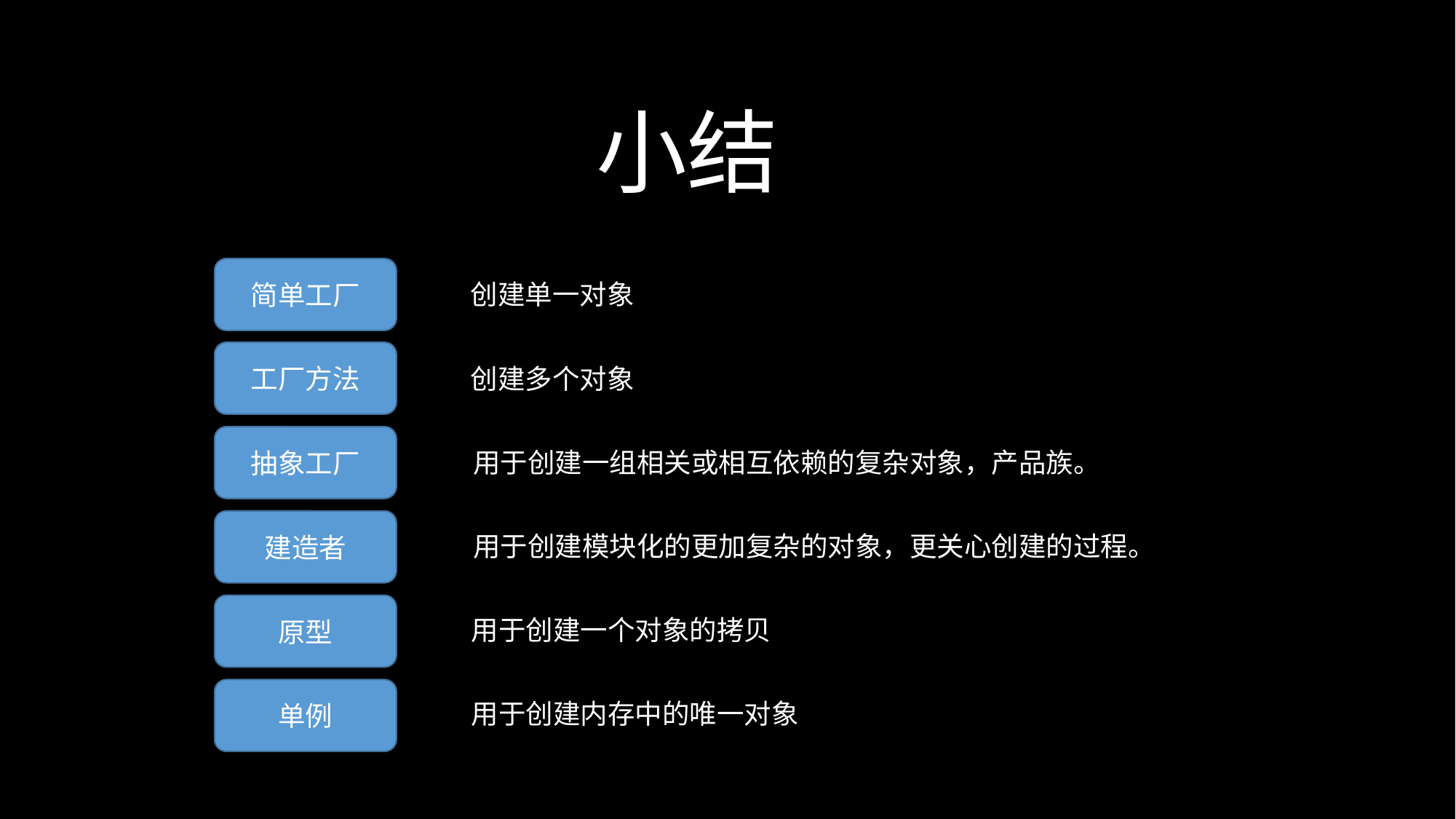

小结
简单工厂
创建单一对象
工厂方法
创建多个对象
抽象工厂
用于创建一组相关或相互依赖的复杂对象，产品族。
建造者
用于创建模块化的更加复杂的对象，更关心创建的过程。
原型
用于创建一个对象的拷贝
单例
用于创建内存中的唯一对象